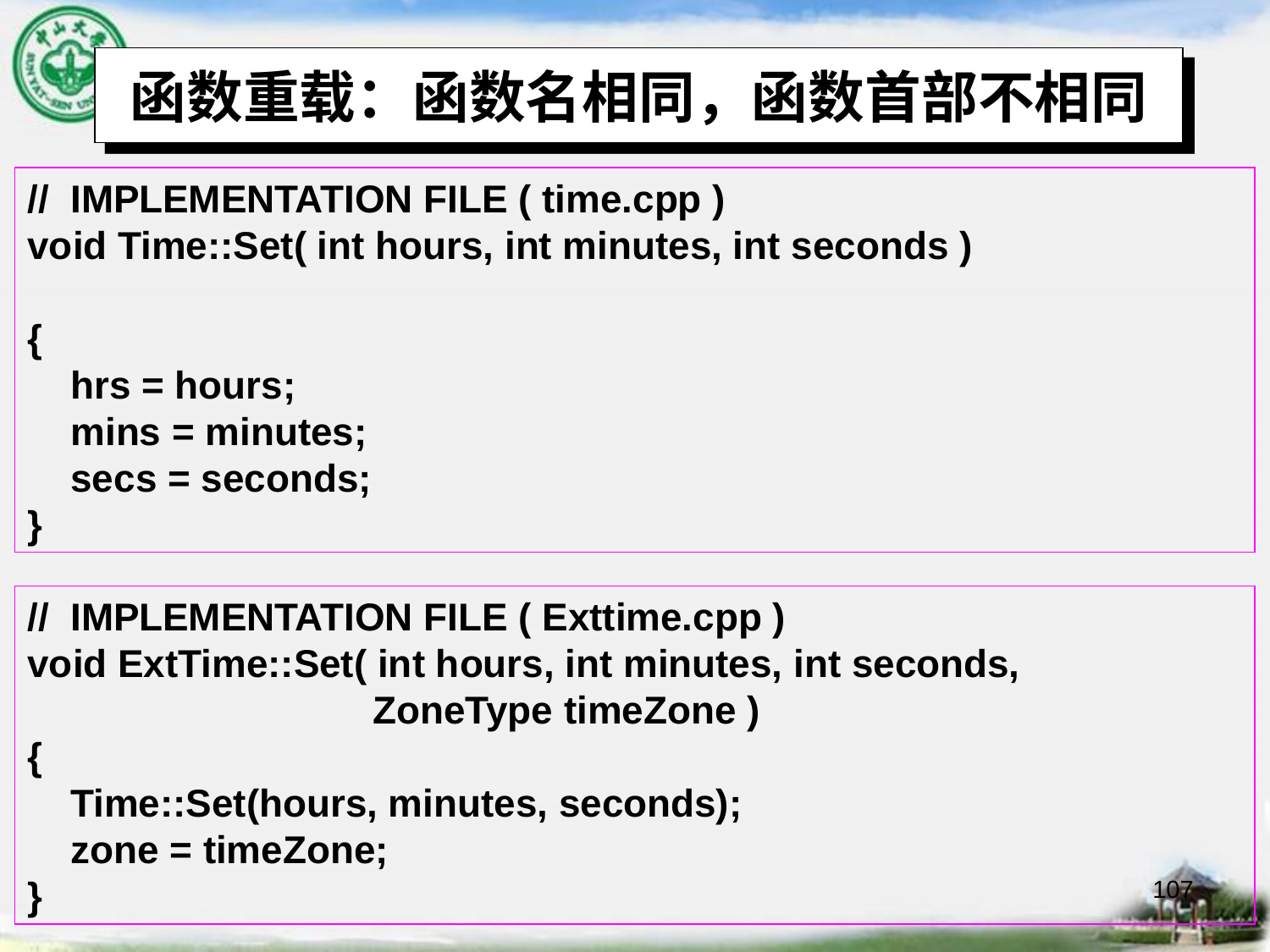

# 函数重载：函数名相同，函数首部不相同
//  IMPLEMENTATION FILE ( time.cpp )
void Time::Set( int hours, int minutes, int seconds )

{
    hrs = hours;
    mins = minutes;
    secs = seconds;
}
//  IMPLEMENTATION FILE ( Exttime.cpp )
void ExtTime::Set( int hours, int minutes, int seconds,
                                ZoneType timeZone )
{
    Time::Set(hours, minutes, seconds);
    zone = timeZone;
}
107